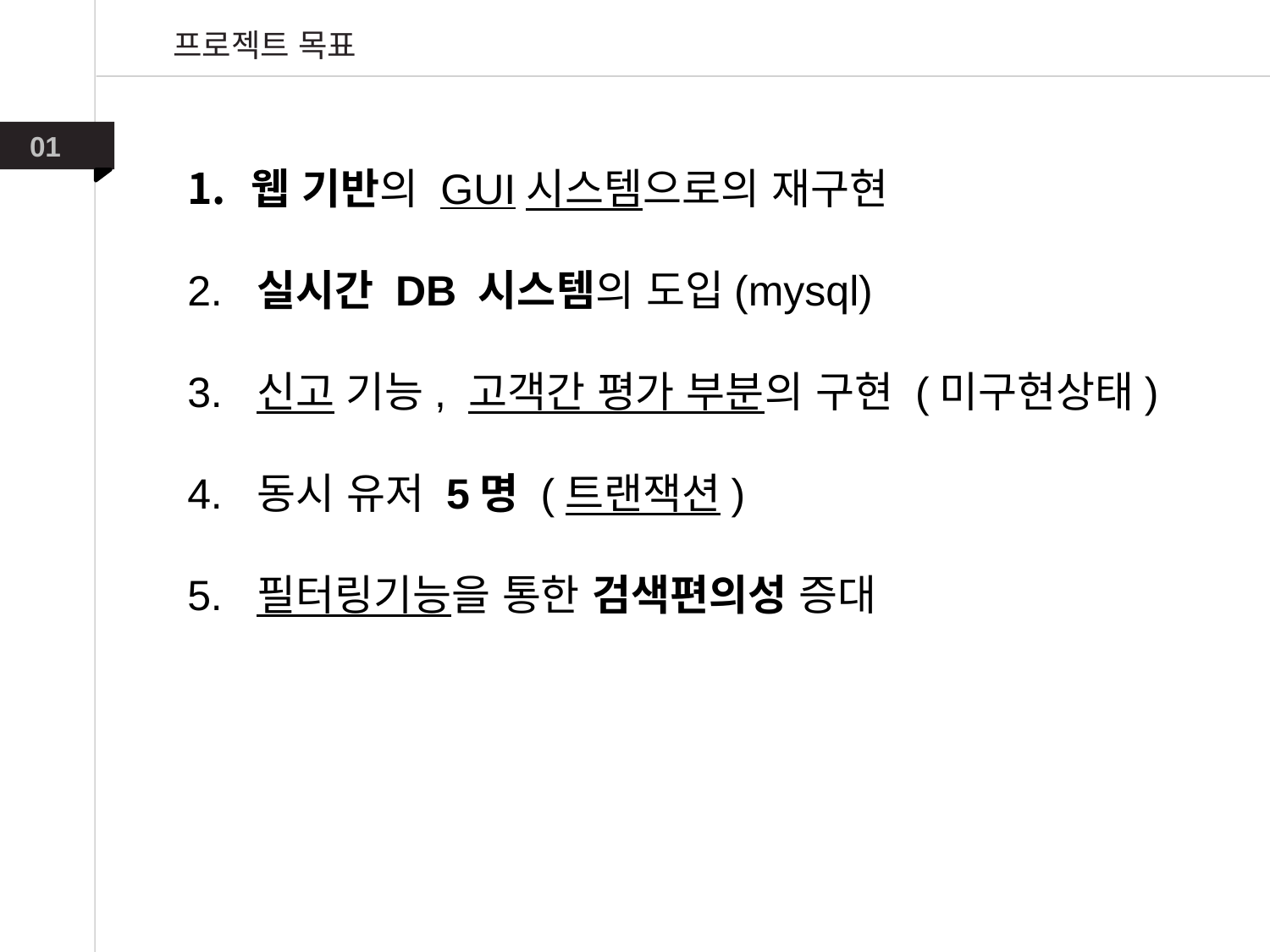

프로젝트 목표

01
웹 기반의 GUI시스템으로의 재구현

2.  실시간 DB 시스템의 도입(mysql)

3.  신고 기능, 고객간 평가 부분의 구현 (미구현상태)

4.  동시 유저 5명 (트랜잭션)

5.  필터링기능을 통한 검색편의성 증대